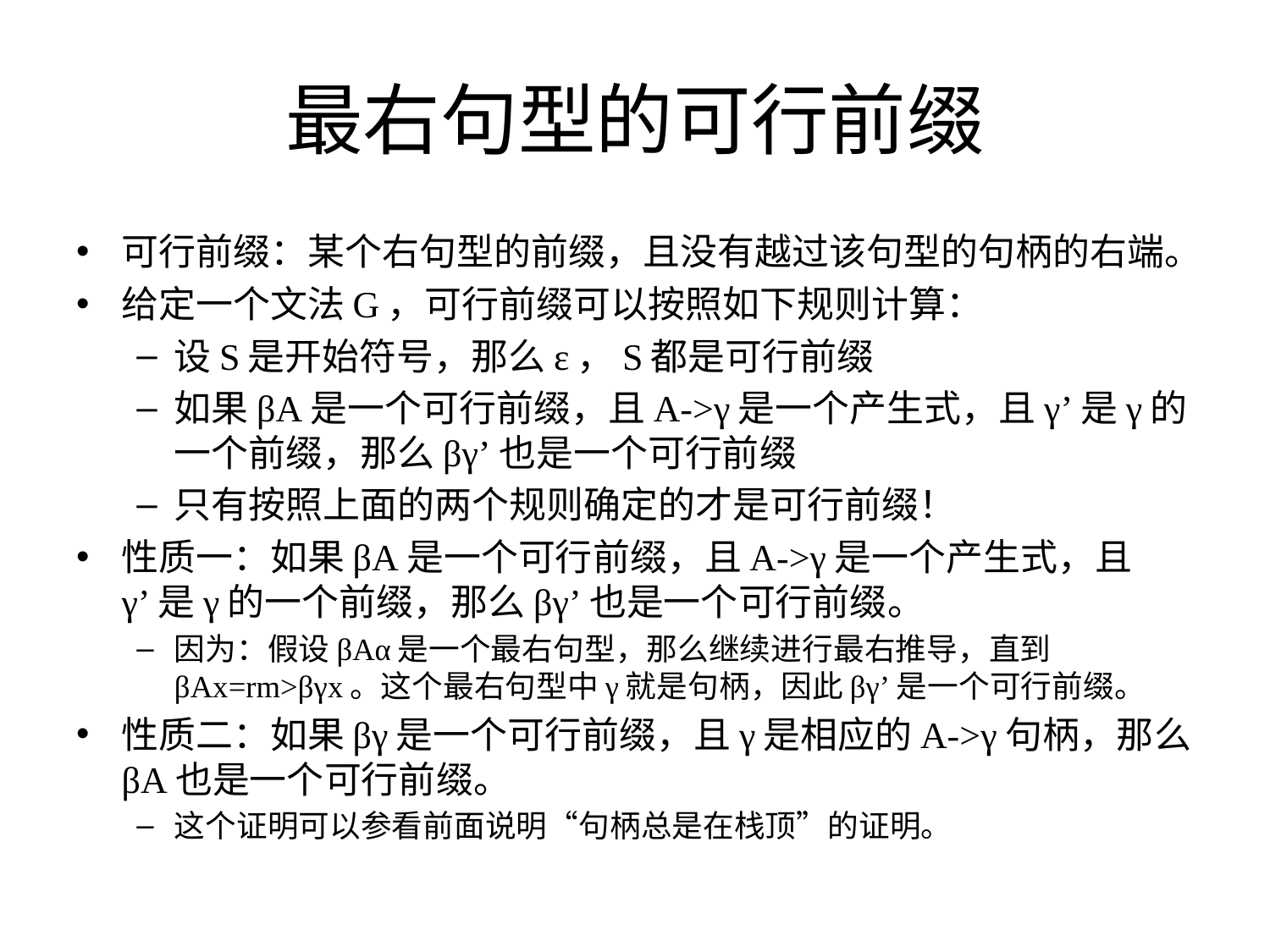

# 最右句型的可行前缀
可行前缀：某个右句型的前缀，且没有越过该句型的句柄的右端。
给定一个文法G，可行前缀可以按照如下规则计算：
设S是开始符号，那么ε，S都是可行前缀
如果βA是一个可行前缀，且A->γ是一个产生式，且γ’是γ的一个前缀，那么βγ’也是一个可行前缀
只有按照上面的两个规则确定的才是可行前缀！
性质一：如果βA是一个可行前缀，且A->γ是一个产生式，且γ’是γ的一个前缀，那么βγ’也是一个可行前缀。
因为：假设βAα是一个最右句型，那么继续进行最右推导，直到βAx=rm>βγx。这个最右句型中γ就是句柄，因此βγ’是一个可行前缀。
性质二：如果βγ是一个可行前缀，且γ是相应的A->γ句柄，那么βA也是一个可行前缀。
这个证明可以参看前面说明“句柄总是在栈顶”的证明。